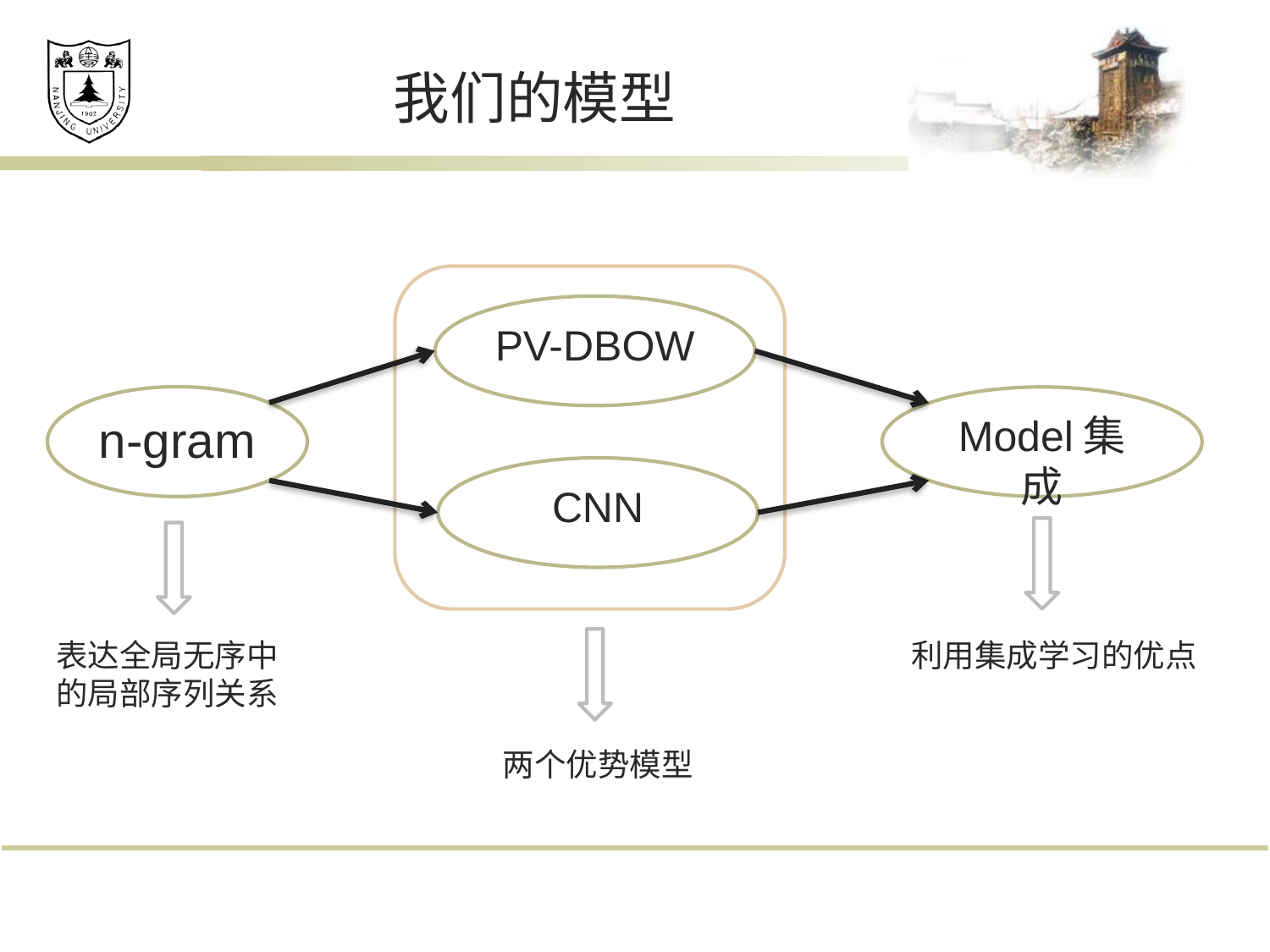

我们的模型

PV-DBOW

n-gram
Model集成
CNN

表达全局无序中
的局部序列关系

利用集成学习的优点
两个优势模型